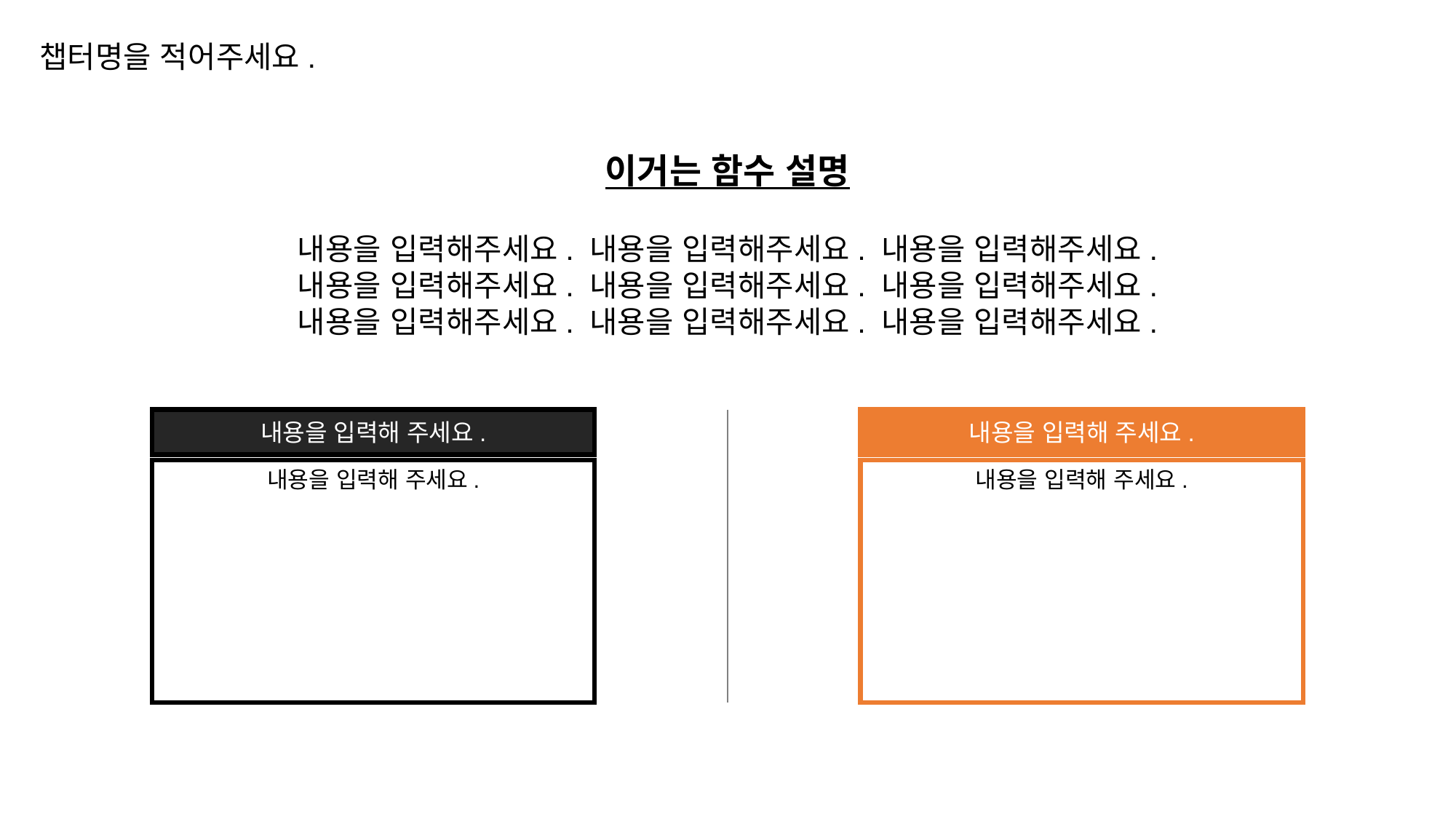

챕터명을 적어주세요.
이거는 함수 설명
내용을 입력해주세요. 내용을 입력해주세요. 내용을 입력해주세요.
내용을 입력해주세요. 내용을 입력해주세요. 내용을 입력해주세요.
내용을 입력해주세요. 내용을 입력해주세요. 내용을 입력해주세요.
내용을 입력해 주세요.
내용을 입력해 주세요.
내용을 입력해 주세요.
내용을 입력해 주세요.